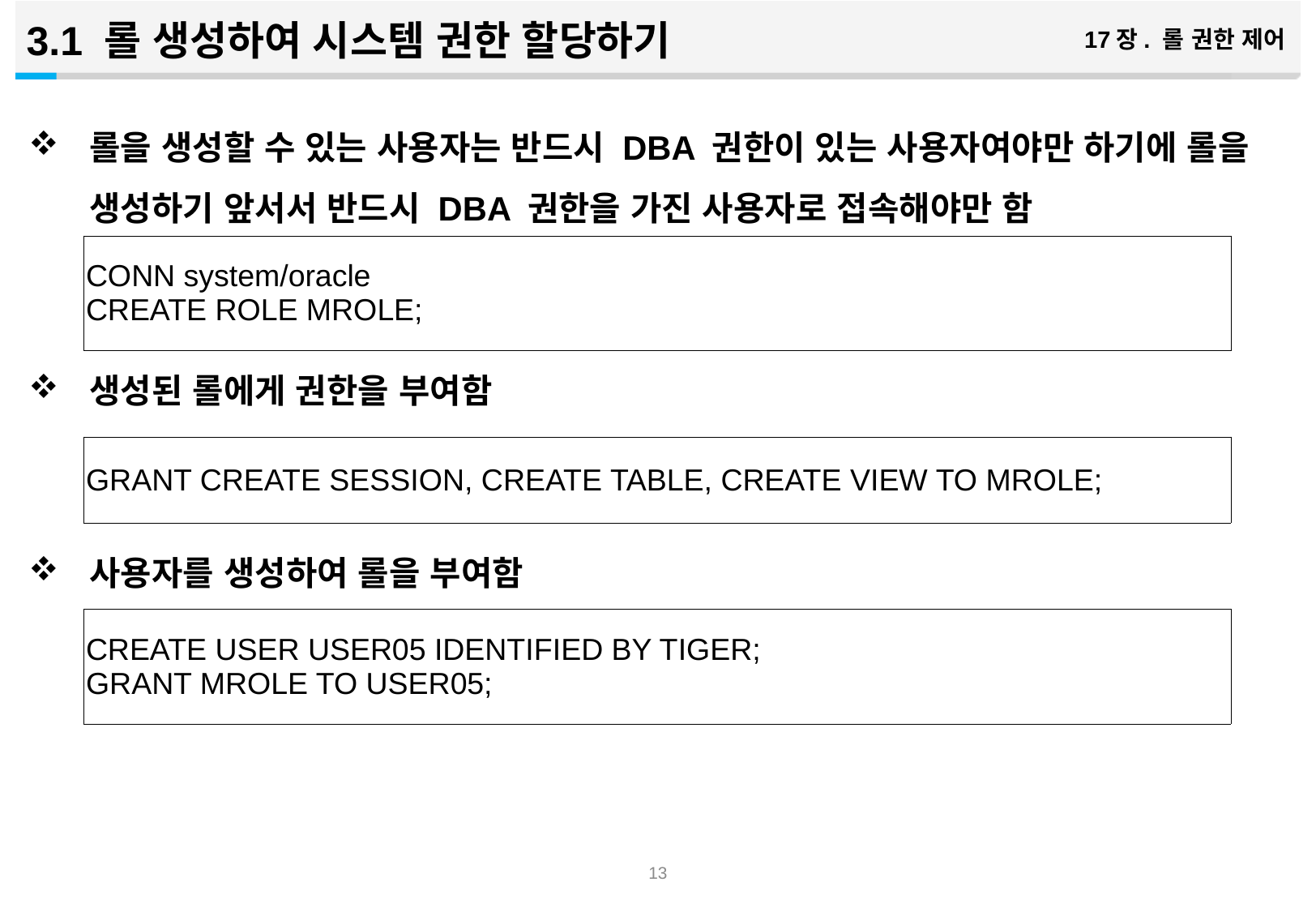

3.1 롤 생성하여 시스템 권한 할당하기
17장. 롤 권한 제어
롤을 생성할 수 있는 사용자는 반드시 DBA 권한이 있는 사용자여야만 하기에 롤을 생성하기 앞서서 반드시 DBA 권한을 가진 사용자로 접속해야만 함

생성된 롤에게 권한을 부여함

사용자를 생성하여 롤을 부여함
| CONN system/oracle CREATE ROLE MROLE; |
| --- |
| GRANT CREATE SESSION, CREATE TABLE, CREATE VIEW TO MROLE; |
| --- |
| CREATE USER USER05 IDENTIFIED BY TIGER; GRANT MROLE TO USER05; |
| --- |
13